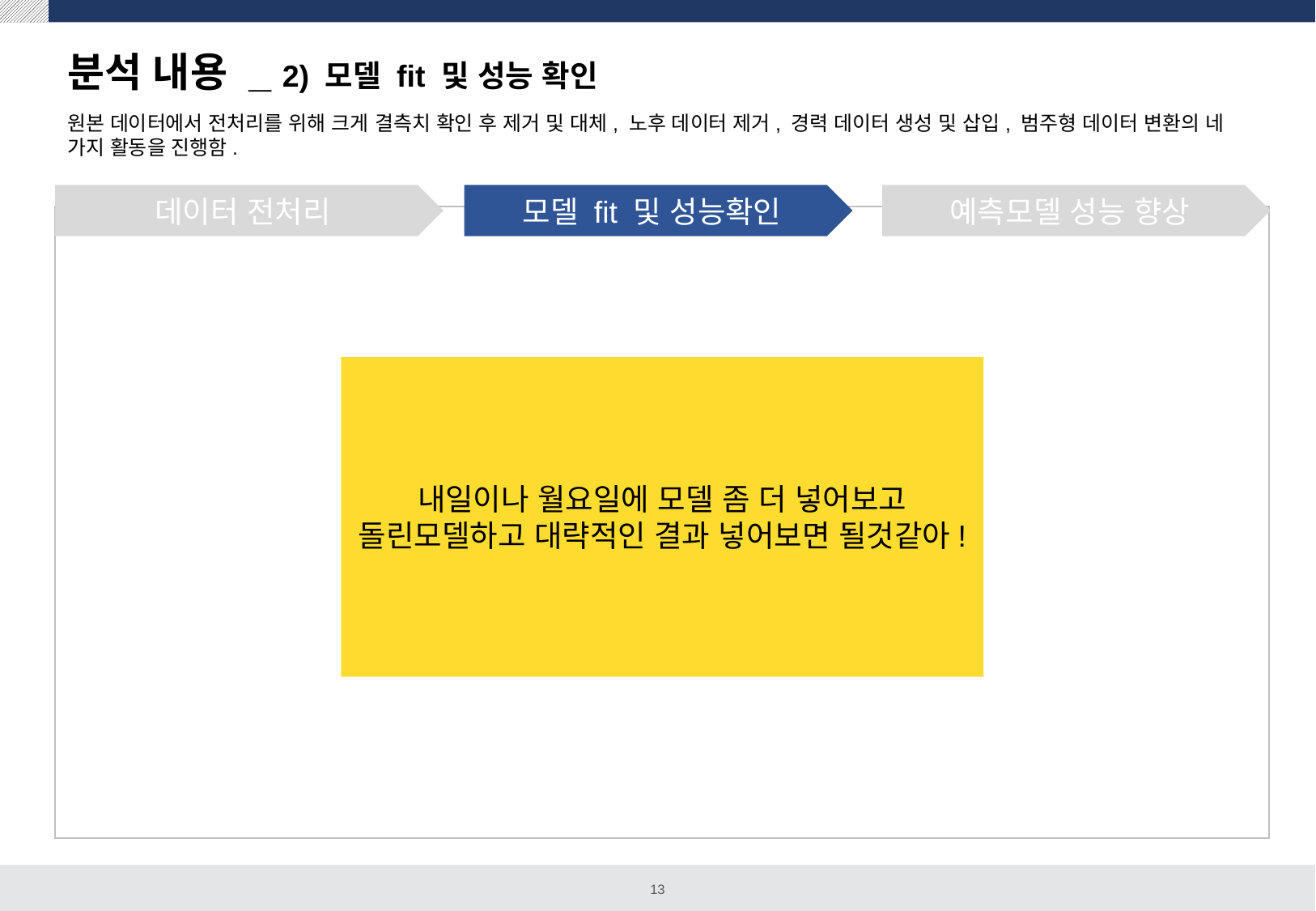

# 분석 내용 _ 2) 모델 fit 및 성능 확인
원본 데이터에서 전처리를 위해 크게 결측치 확인 후 제거 및 대체, 노후 데이터 제거, 경력 데이터 생성 및 삽입, 범주형 데이터 변환의 네 가지 활동을 진행함.
모델 fit 및 성능확인
예측모델 성능 향상
데이터 전처리

내일이나 월요일에 모델 좀 더 넣어보고 돌린모델하고 대략적인 결과 넣어보면 될것같아!